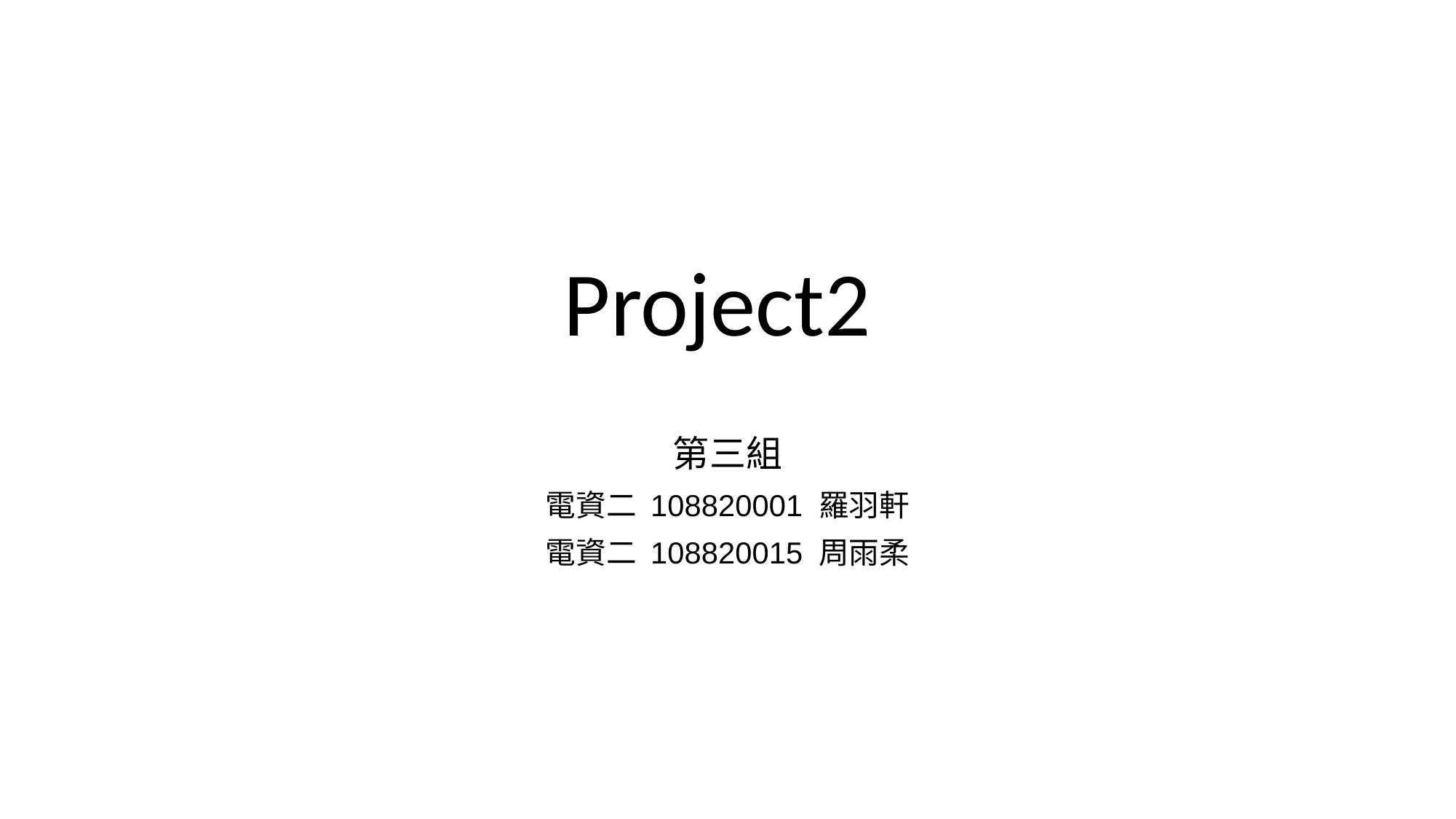

# Project2
第三組
電資二 108820001 羅羽軒
電資二 108820015 周雨柔